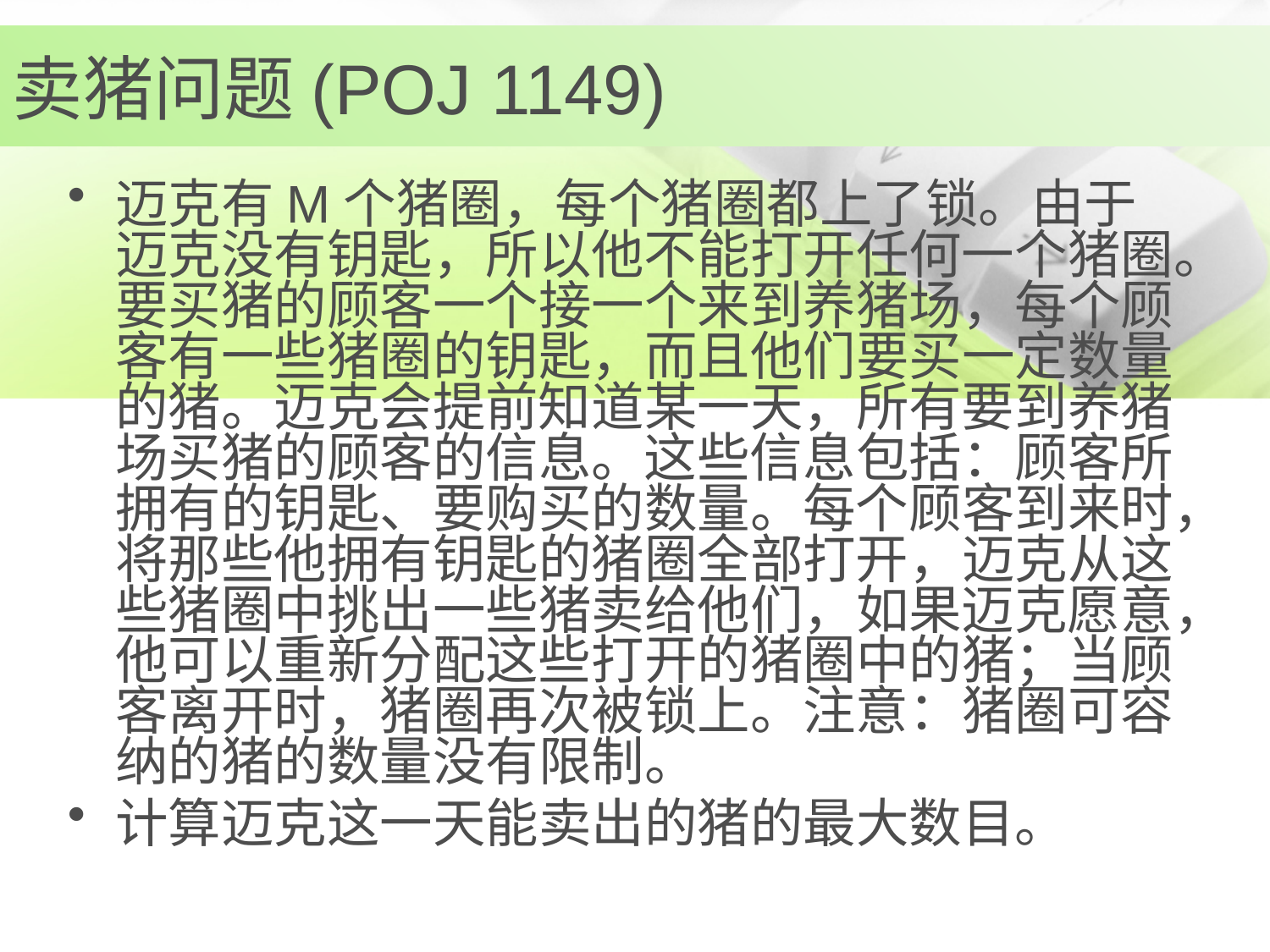

卖猪问题(POJ 1149)
迈克有M个猪圈，每个猪圈都上了锁。由于迈克没有钥匙，所以他不能打开任何一个猪圈。要买猪的顾客一个接一个来到养猪场，每个顾客有一些猪圈的钥匙，而且他们要买一定数量的猪。迈克会提前知道某一天，所有要到养猪场买猪的顾客的信息。这些信息包括：顾客所拥有的钥匙、要购买的数量。每个顾客到来时，将那些他拥有钥匙的猪圈全部打开，迈克从这些猪圈中挑出一些猪卖给他们，如果迈克愿意，他可以重新分配这些打开的猪圈中的猪；当顾客离开时，猪圈再次被锁上。注意：猪圈可容纳的猪的数量没有限制。
计算迈克这一天能卖出的猪的最大数目。